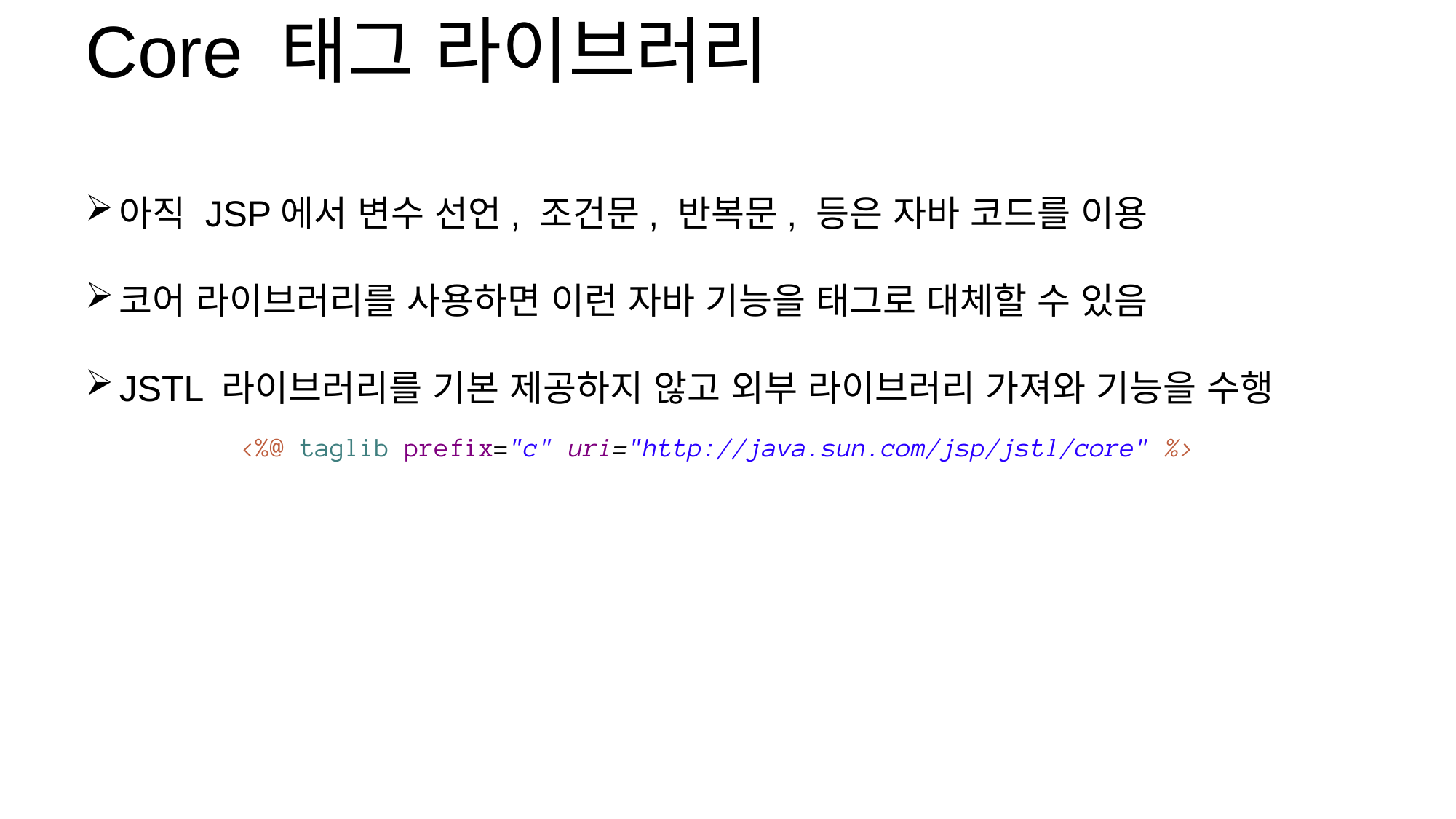

Core 태그 라이브러리
아직 JSP에서 변수 선언, 조건문, 반복문, 등은 자바 코드를 이용
코어 라이브러리를 사용하면 이런 자바 기능을 태그로 대체할 수 있음
JSTL 라이브러리를 기본 제공하지 않고 외부 라이브러리 가져와 기능을 수행
<%@ taglib prefix="c" uri="http://java.sun.com/jsp/jstl/core" %>